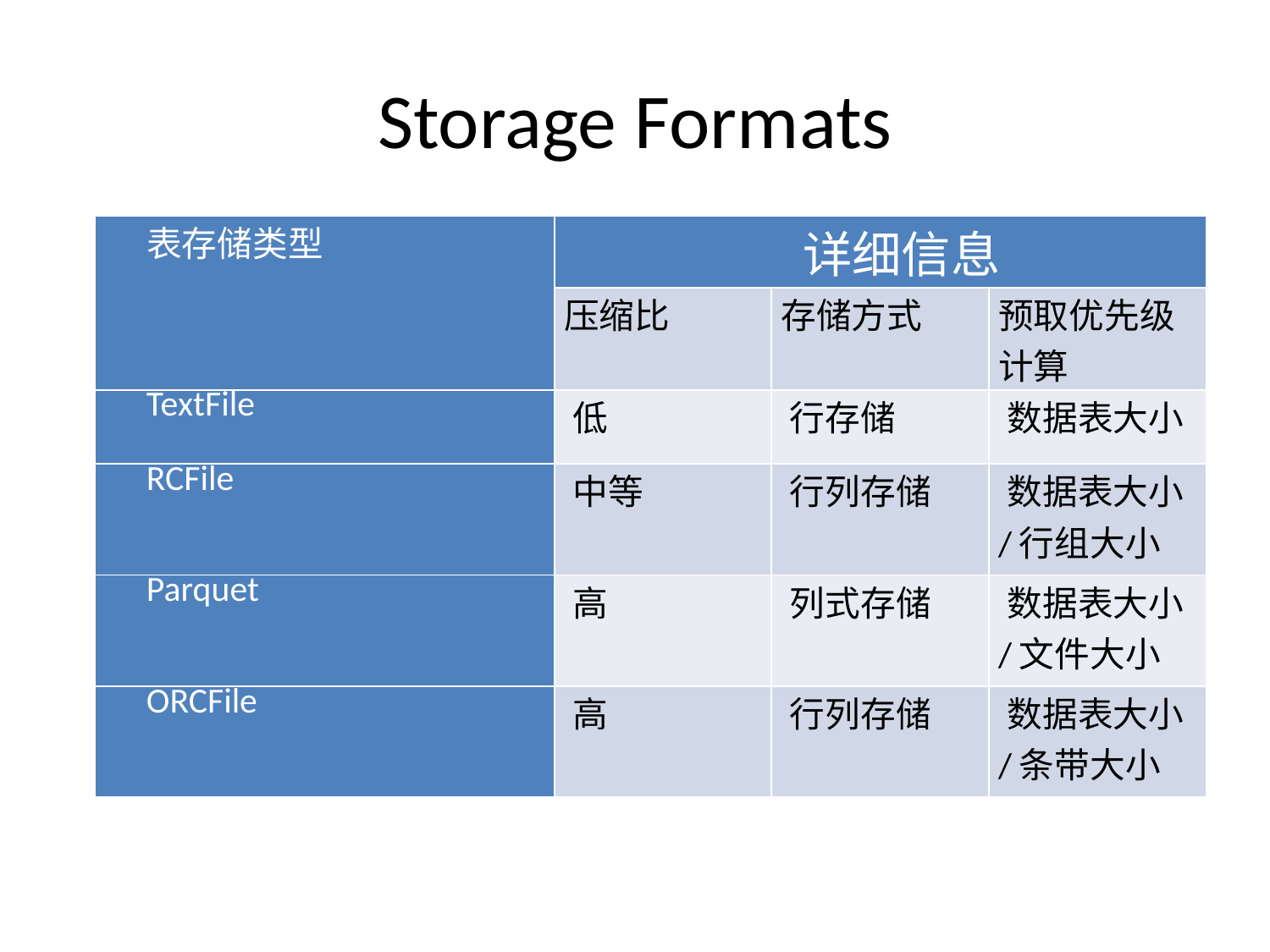

# Storage Formats
| 表存储类型 | 详细信息 |  |  |
| --- | --- | --- | --- |
|  | 压缩比 | 存储方式 | 预取优先级计算 |
| TextFile | 低 | 行存储 | 数据表大小 |
| RCFile | 中等 | 行列存储 | 数据表大小/行组大小 |
| Parquet | 高 | 列式存储 | 数据表大小/文件大小 |
| ORCFile | 高 | 行列存储 | 数据表大小/条带大小 |